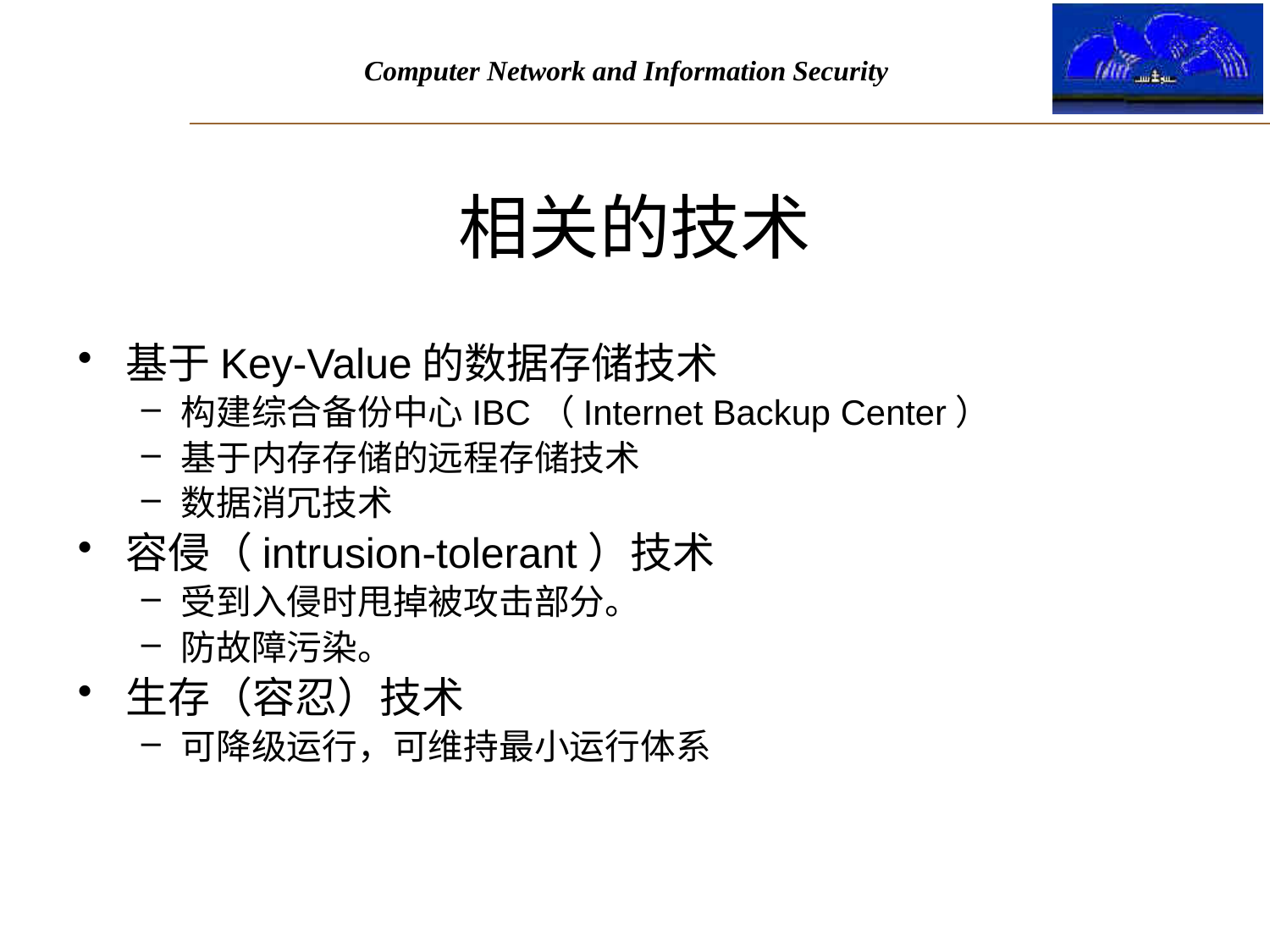

# 相关的技术
基于Key-Value的数据存储技术
构建综合备份中心IBC（Internet Backup Center）
基于内存存储的远程存储技术
数据消冗技术
容侵（intrusion-tolerant）技术
受到入侵时甩掉被攻击部分。
防故障污染。
生存（容忍）技术
可降级运行，可维持最小运行体系